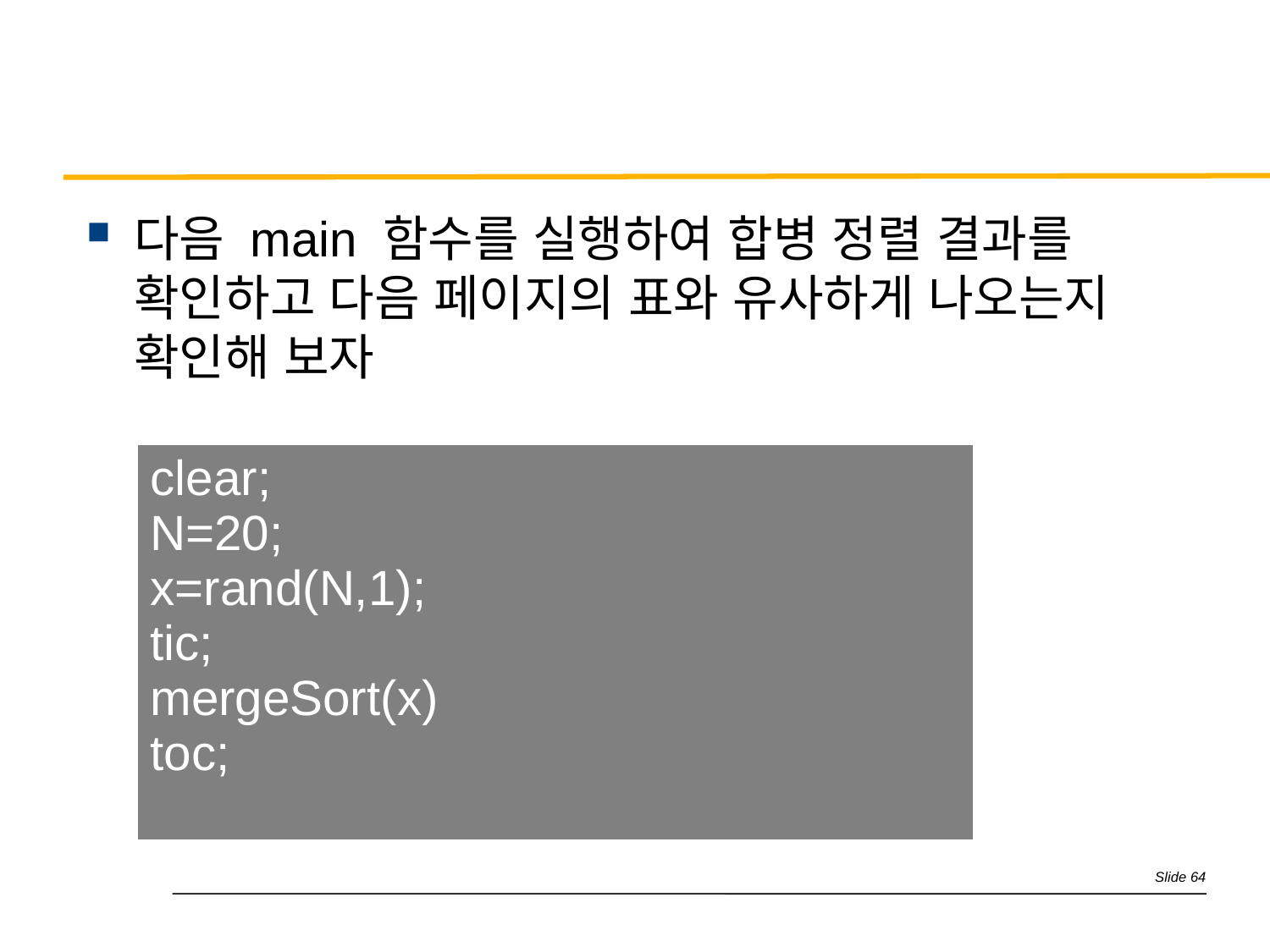

다음 main 함수를 실행하여 합병 정렬 결과를 확인하고 다음 페이지의 표와 유사하게 나오는지 확인해 보자
| clear; N=20; x=rand(N,1); tic; mergeSort(x) toc; |
| --- |
Slide 64